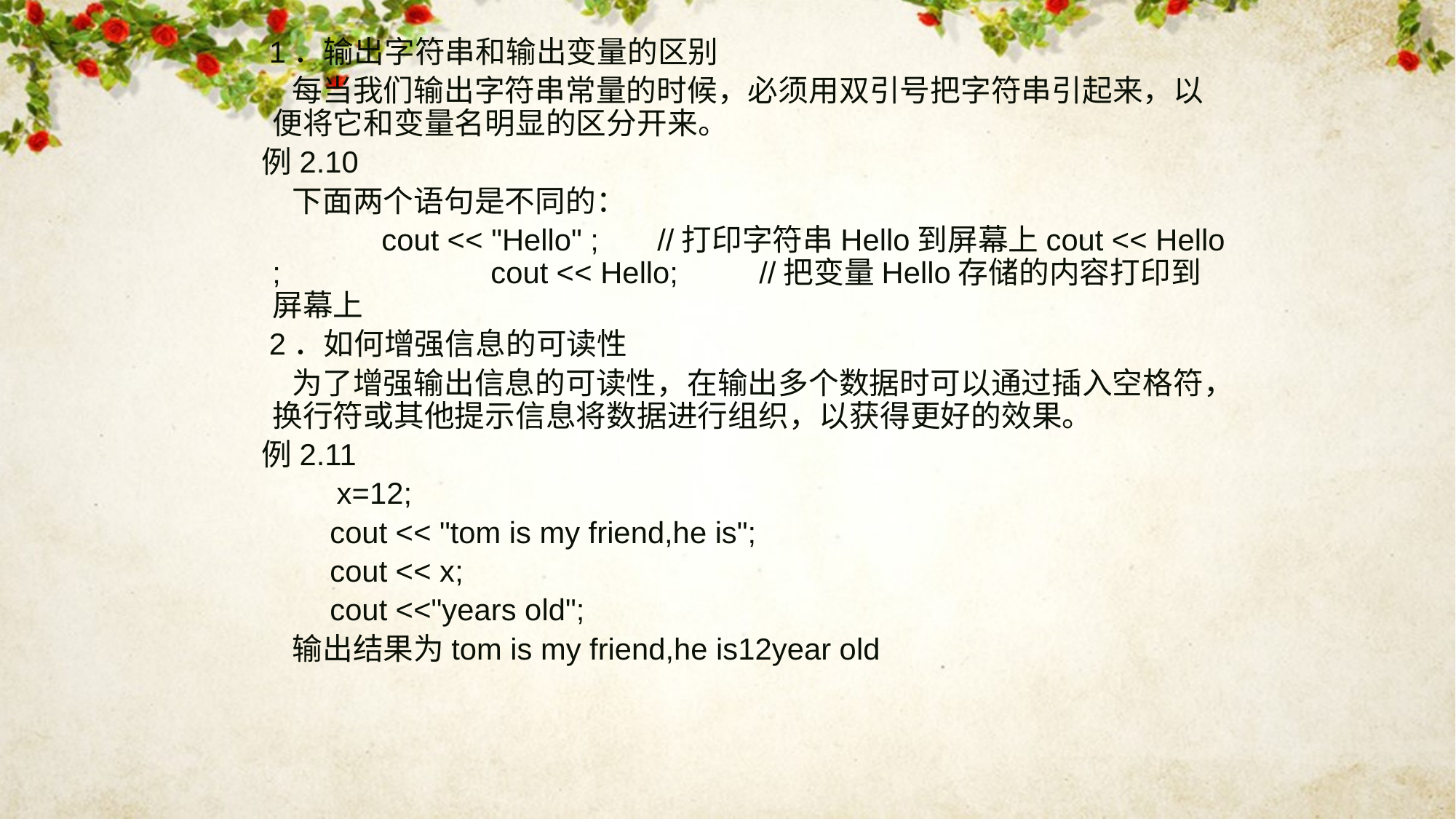

#
　1．输出字符串和输出变量的区别
　　每当我们输出字符串常量的时候，必须用双引号把字符串引起来，以便将它和变量名明显的区分开来。
　例2.10
　　下面两个语句是不同的：
		cout << "Hello" ;       //打印字符串Hello到屏幕上cout << Hello ;                  	cout << Hello;   	      //把变量Hello存储的内容打印到屏幕上
　2．如何增强信息的可读性
　　为了增强输出信息的可读性，在输出多个数据时可以通过插入空格符，换行符或其他提示信息将数据进行组织，以获得更好的效果。
　例2.11
　　　 x=12;
　　　cout << "tom is my friend,he is";
　　　cout << x;
　　　cout <<"years old";
　　输出结果为tom is my friend,he is12year old